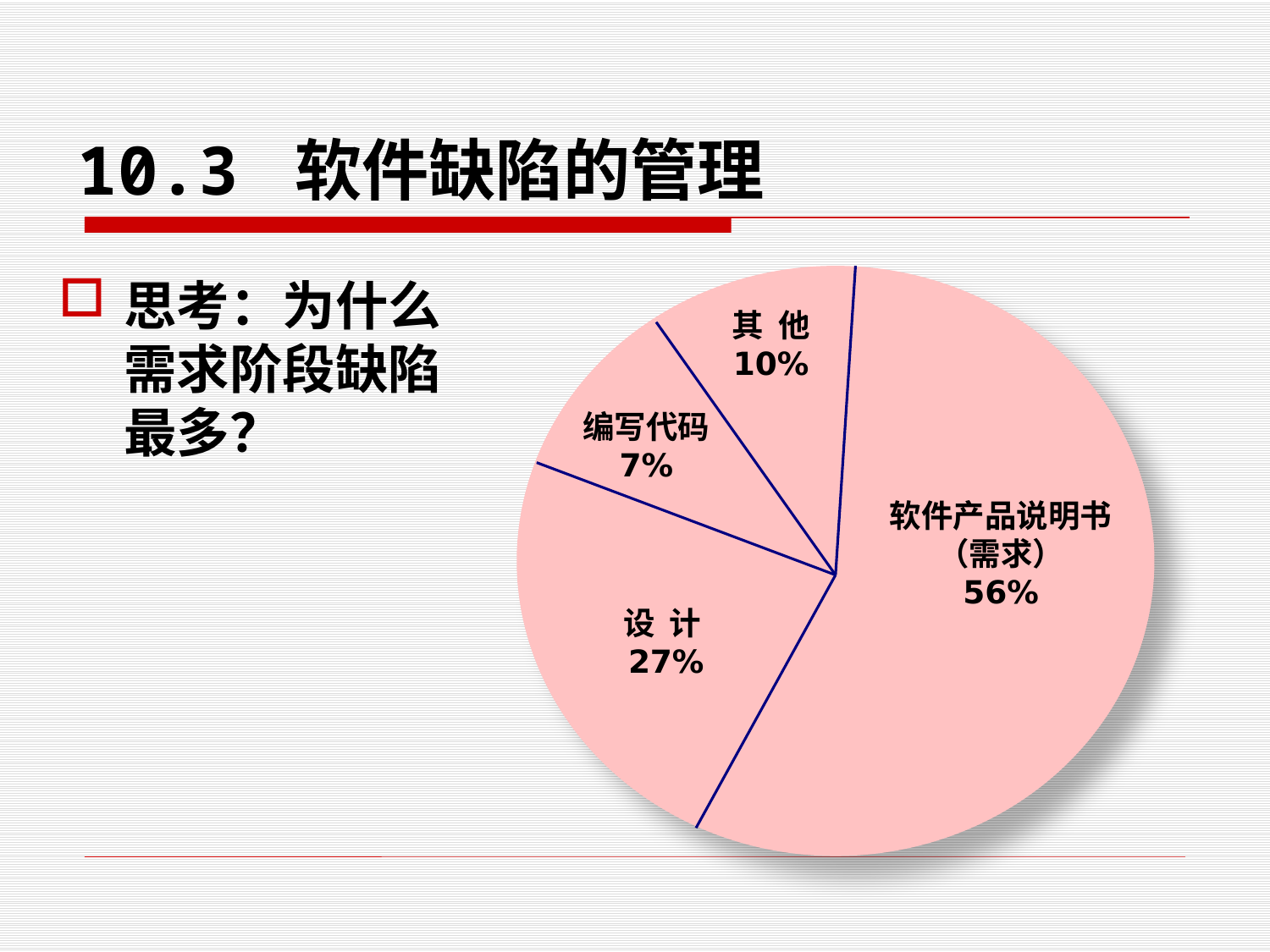

10.3 软件缺陷的管理

其  他
10%

编写代码
7%

软件产品说明书（需求）
56%

设  计27%
思考：为什么需求阶段缺陷最多？

28